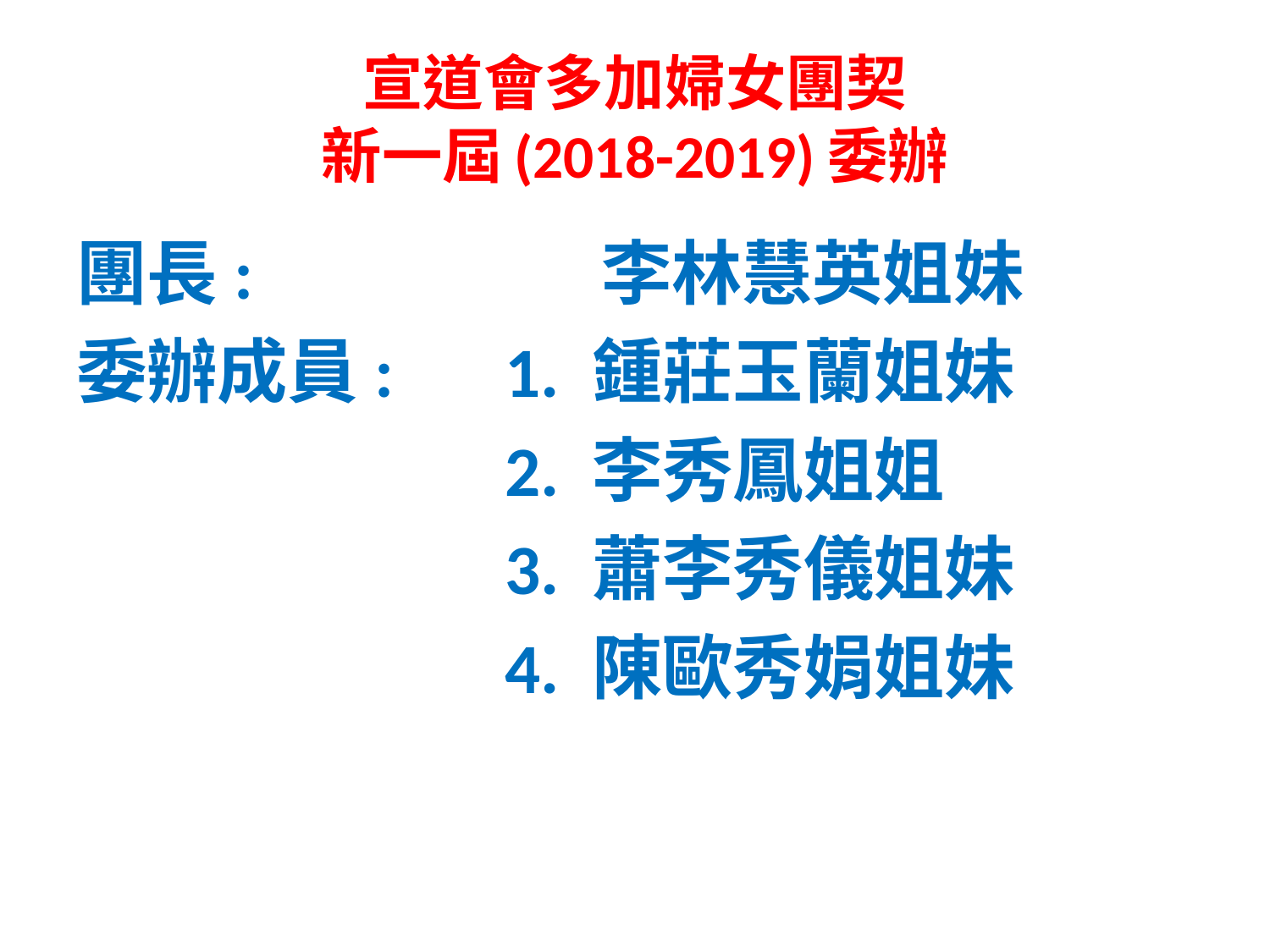

# 宣道會多加婦女團契 新一屆(2018-2019)委辦
團長:		     李林慧英姐妹
委辦成員:	1. 鍾莊玉蘭姐妹
				2. 李秀鳳姐姐
				3. 蕭李秀儀姐妹
				4. 陳歐秀娟姐妹